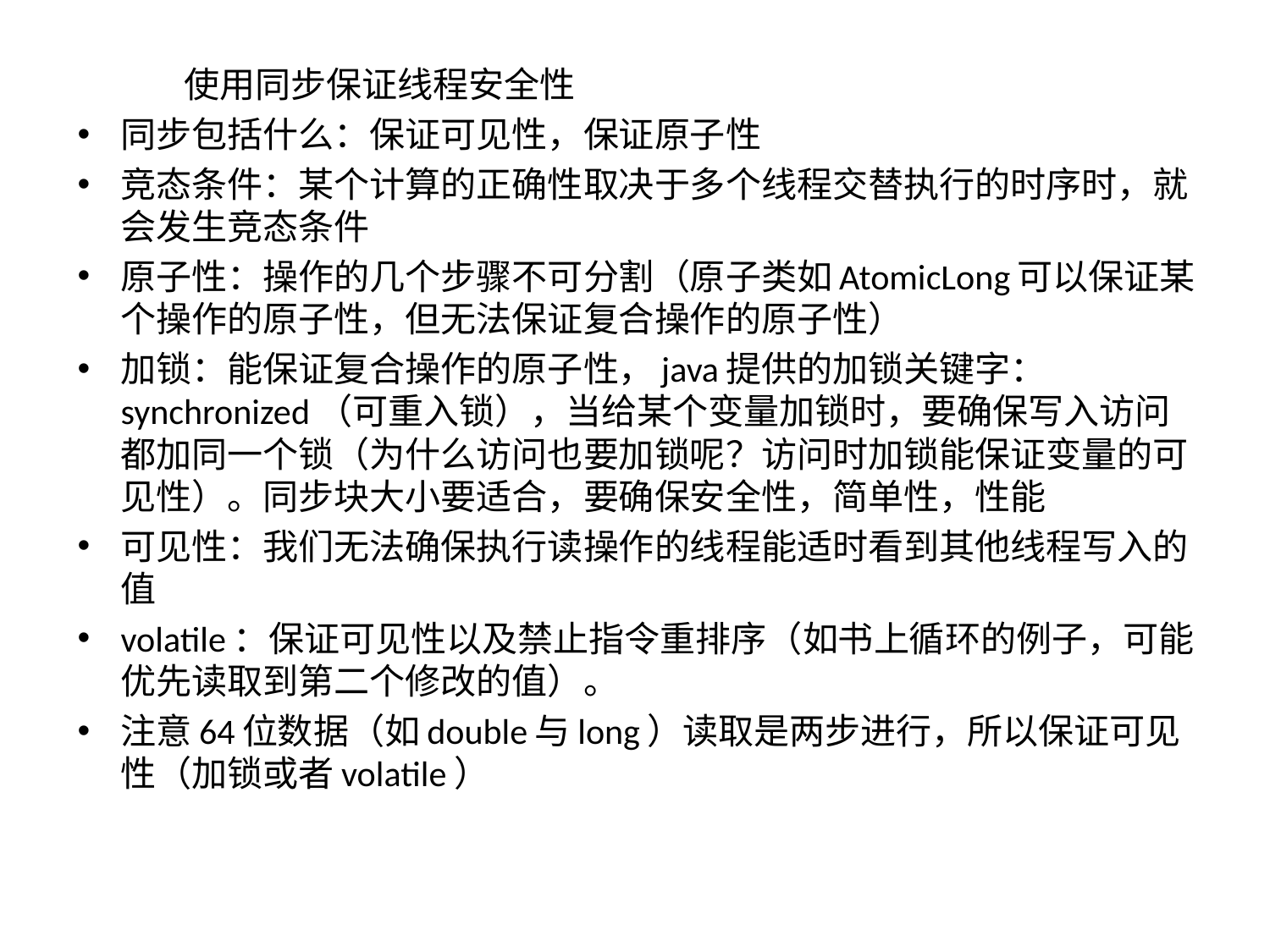

使用同步保证线程安全性
同步包括什么：保证可见性，保证原子性
竞态条件：某个计算的正确性取决于多个线程交替执行的时序时，就会发生竞态条件
原子性：操作的几个步骤不可分割（原子类如AtomicLong可以保证某个操作的原子性，但无法保证复合操作的原子性）
加锁：能保证复合操作的原子性，java提供的加锁关键字：synchronized（可重入锁），当给某个变量加锁时，要确保写入访问都加同一个锁（为什么访问也要加锁呢？访问时加锁能保证变量的可见性）。同步块大小要适合，要确保安全性，简单性，性能
可见性：我们无法确保执行读操作的线程能适时看到其他线程写入的值
volatile：保证可见性以及禁止指令重排序（如书上循环的例子，可能优先读取到第二个修改的值）。
注意64位数据（如double与long）读取是两步进行，所以保证可见性（加锁或者volatile）